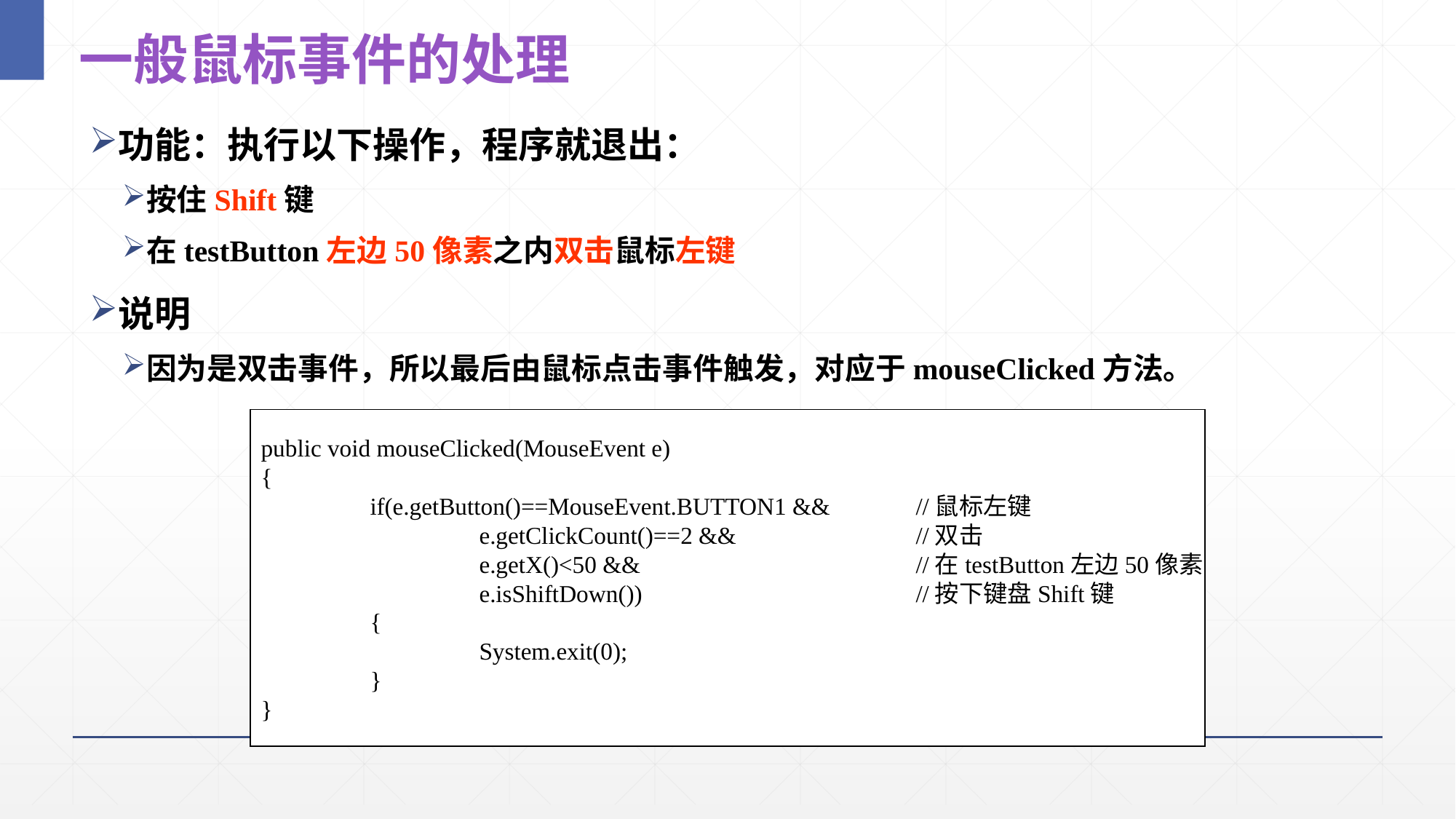

23
# 一般鼠标事件的处理
功能：执行以下操作，程序就退出：
按住Shift键
在testButton左边50像素之内双击鼠标左键
说明
因为是双击事件，所以最后由鼠标点击事件触发，对应于mouseClicked方法。
public void mouseClicked(MouseEvent e)
{
	if(e.getButton()==MouseEvent.BUTTON1 &&	//鼠标左键
		e.getClickCount()==2 &&		//双击
		e.getX()<50 &&			//在testButton左边50像素
		e.isShiftDown())			//按下键盘Shift键
	{
		System.exit(0);
	}
}